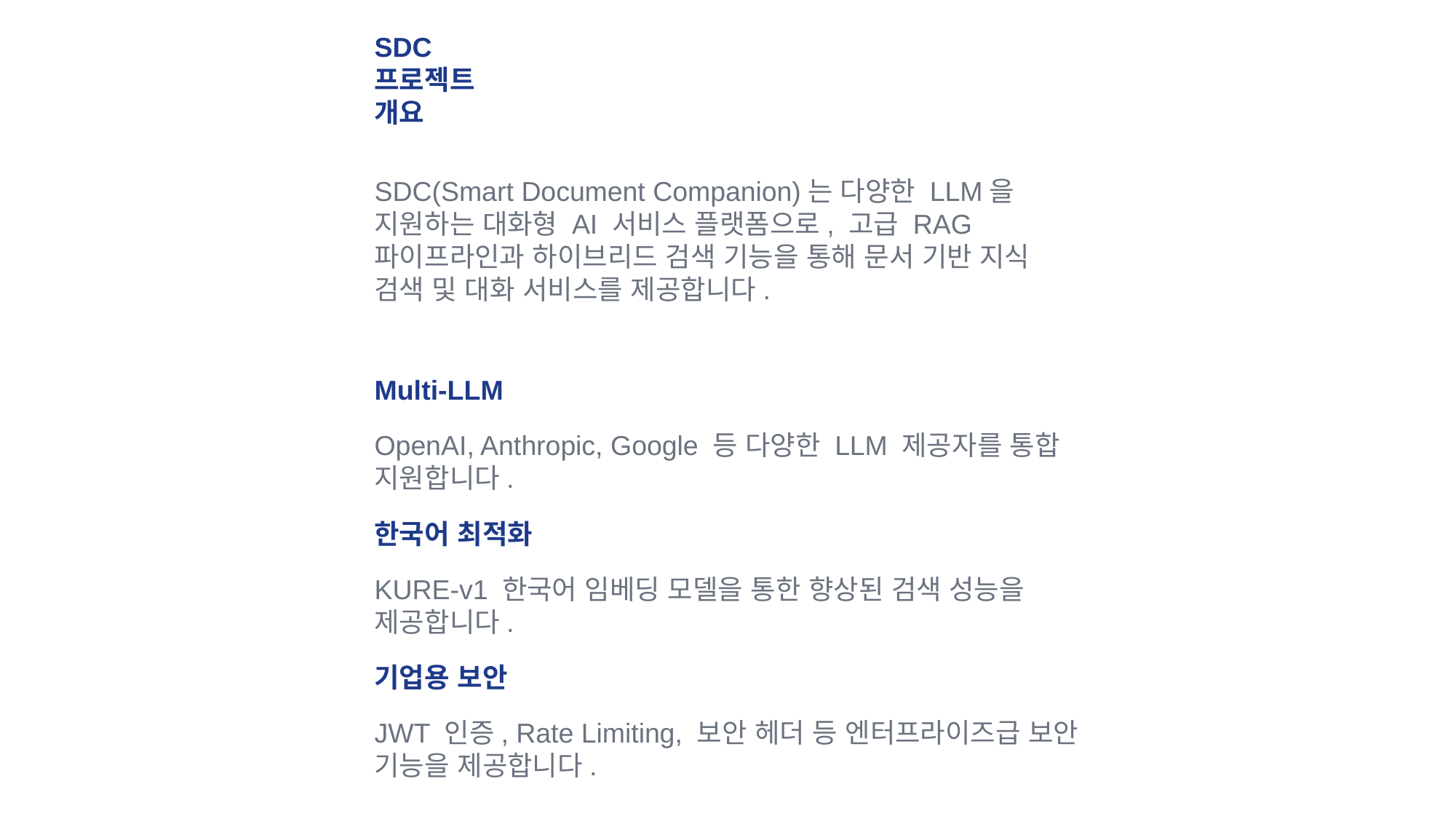

SDC
프로젝트
개요
SDC(Smart Document Companion)는 다양한 LLM을 지원하는 대화형 AI 서비스 플랫폼으로, 고급 RAG 파이프라인과 하이브리드 검색 기능을 통해 문서 기반 지식 검색 및 대화 서비스를 제공합니다.
Multi-LLM
OpenAI, Anthropic, Google 등 다양한 LLM 제공자를 통합 지원합니다.
한국어 최적화
KURE-v1 한국어 임베딩 모델을 통한 향상된 검색 성능을 제공합니다.
기업용 보안
JWT 인증, Rate Limiting, 보안 헤더 등 엔터프라이즈급 보안 기능을 제공합니다.